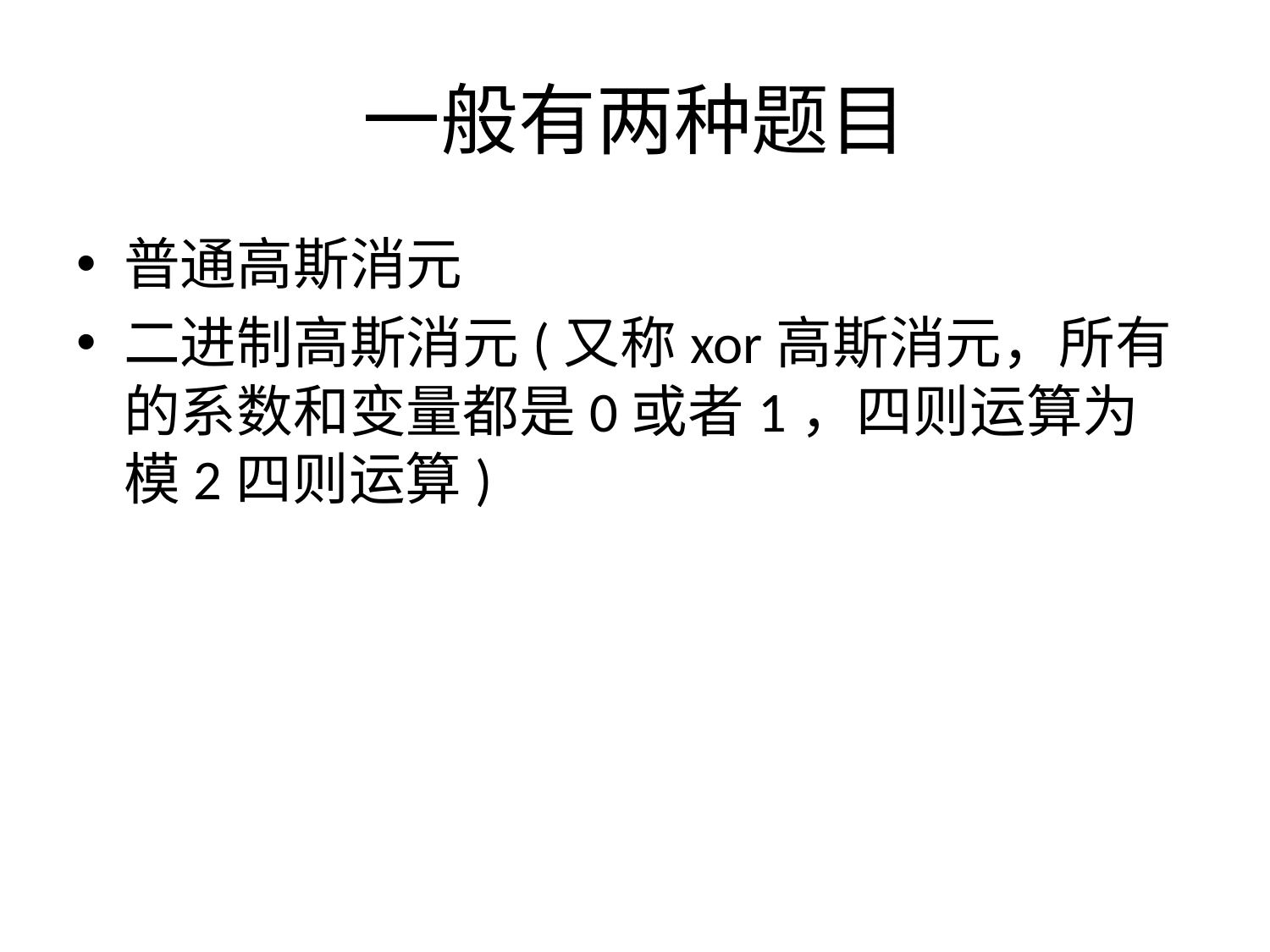

# 一般有两种题目
普通高斯消元
二进制高斯消元(又称xor高斯消元，所有的系数和变量都是0或者1，四则运算为模2四则运算)